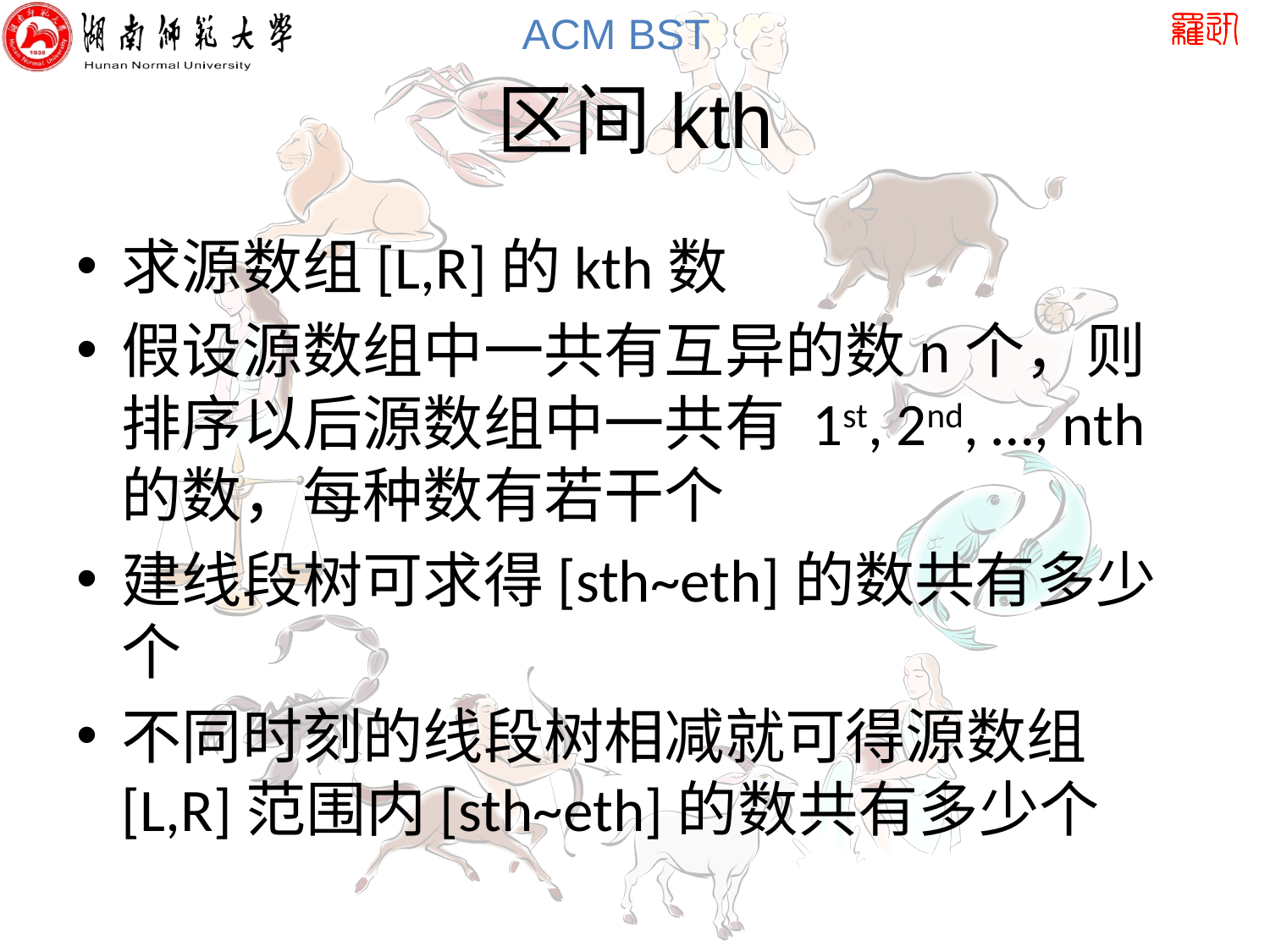

# 区间kth
求源数组[L,R]的kth数
假设源数组中一共有互异的数n个，则排序以后源数组中一共有 1st, 2nd, …, nth的数，每种数有若干个
建线段树可求得[sth~eth]的数共有多少个
不同时刻的线段树相减就可得源数组[L,R]范围内[sth~eth]的数共有多少个